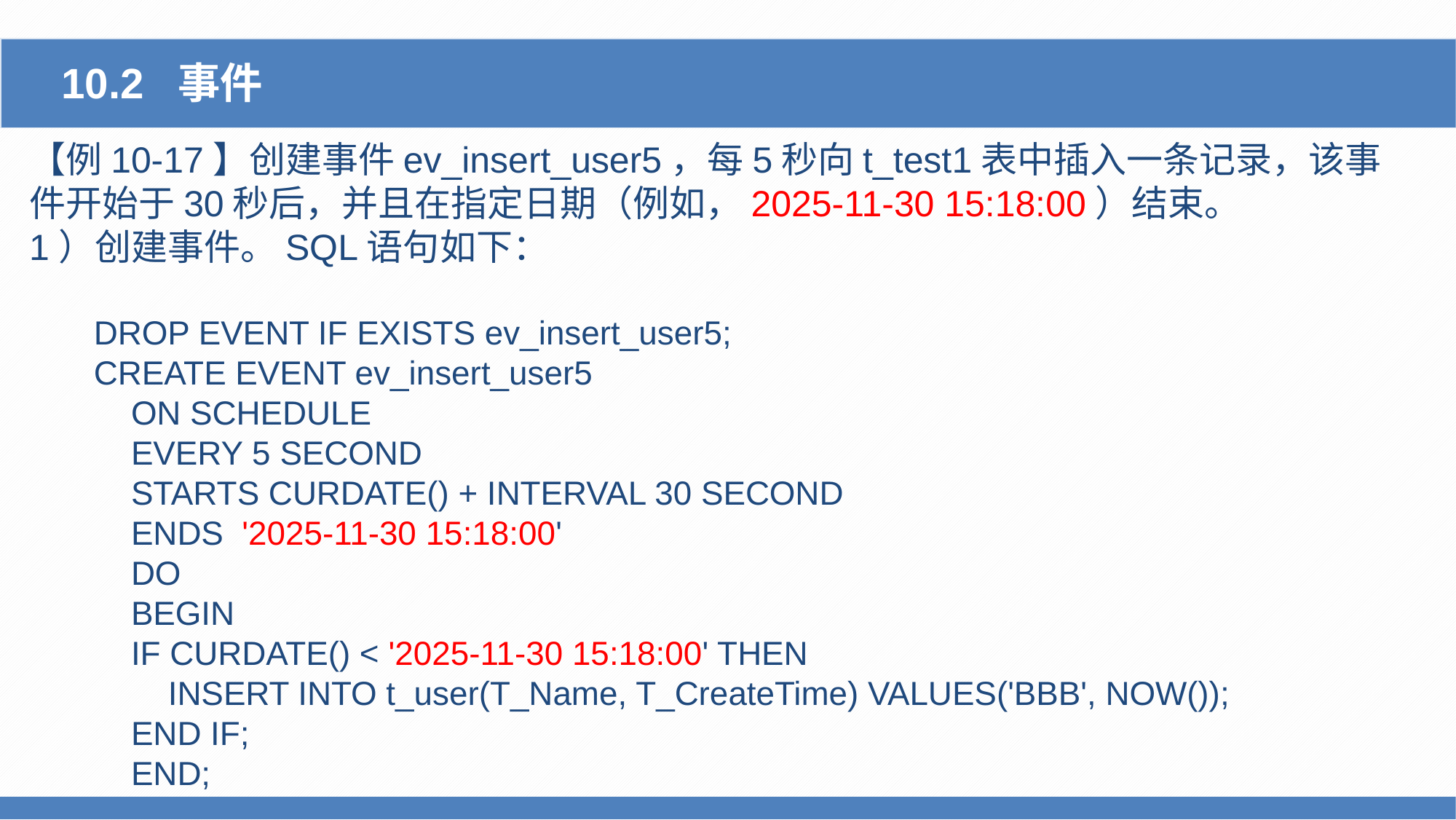

10.2  事件
【例10-17】创建事件ev_insert_user5，每5秒向t_test1表中插入一条记录，该事件开始于30秒后，并且在指定日期（例如，2025-11-30 15:18:00）结束。
1）创建事件。SQL语句如下：

DROP EVENT IF EXISTS ev_insert_user5;
CREATE EVENT ev_insert_user5
    ON SCHEDULE
    EVERY 5 SECOND
    STARTS CURDATE() + INTERVAL 30 SECOND
    ENDS  '2025-11-30 15:18:00'
    DO
    BEGIN
    IF CURDATE() < '2025-11-30 15:18:00' THEN
        INSERT INTO t_user(T_Name, T_CreateTime) VALUES('BBB', NOW());
    END IF;
    END;